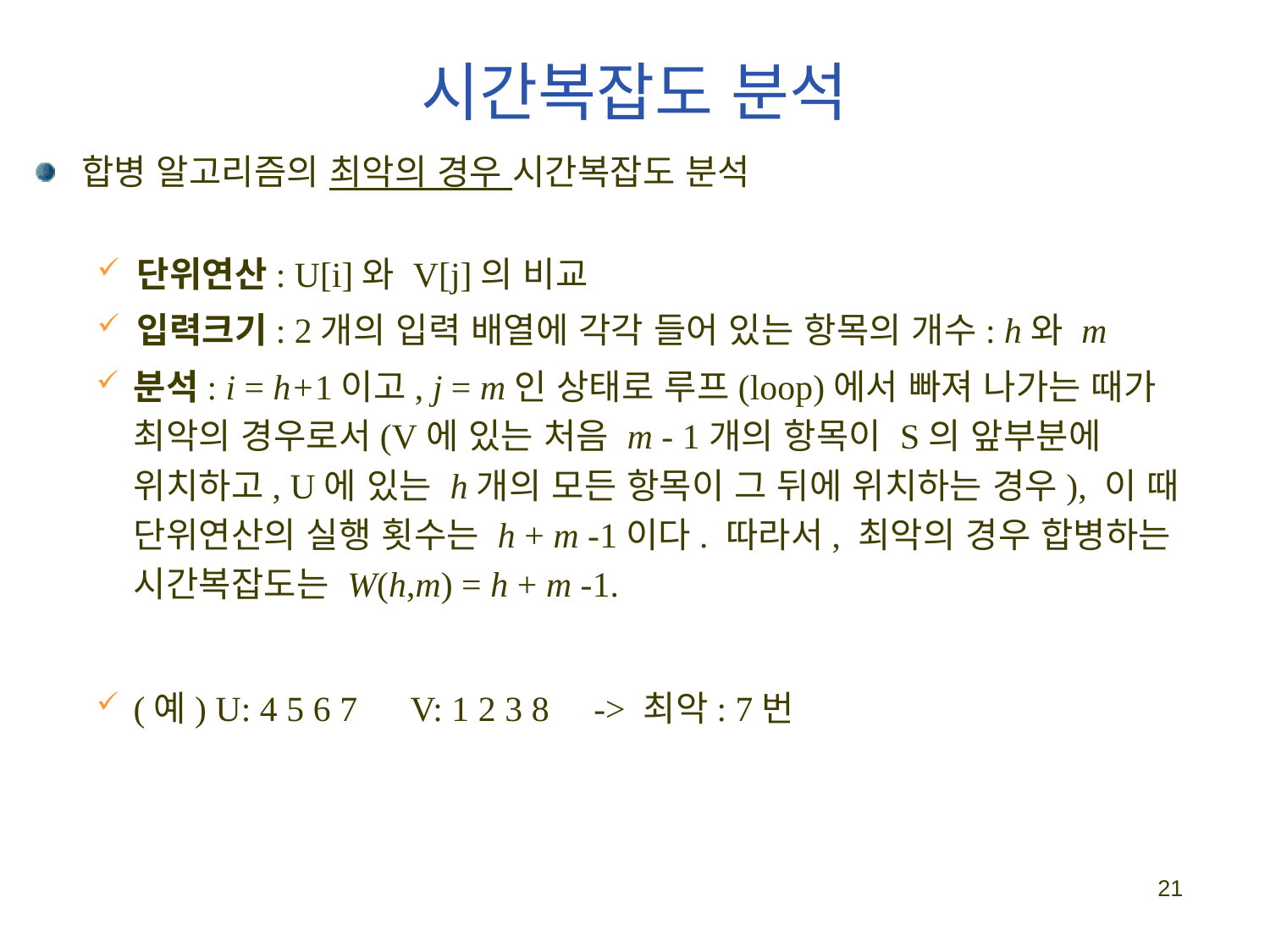

# 시간복잡도 분석
합병 알고리즘의 최악의 경우 시간복잡도 분석

단위연산: U[i]와 V[j]의 비교
입력크기: 2개의 입력 배열에 각각 들어 있는 항목의 개수: h와 m
분석: i = h+1이고, j = m인 상태로 루프(loop)에서 빠져 나가는 때가 최악의 경우로서(V에 있는 처음 m - 1개의 항목이 S의 앞부분에 위치하고, U에 있는 h개의 모든 항목이 그 뒤에 위치하는 경우), 이 때 단위연산의 실행 횟수는 h + m -1이다. 따라서, 최악의 경우 합병하는 시간복잡도는 W(h,m) = h + m -1.

(예) U: 4 5 6 7      V: 1 2 3 8     -> 최악: 7번
21